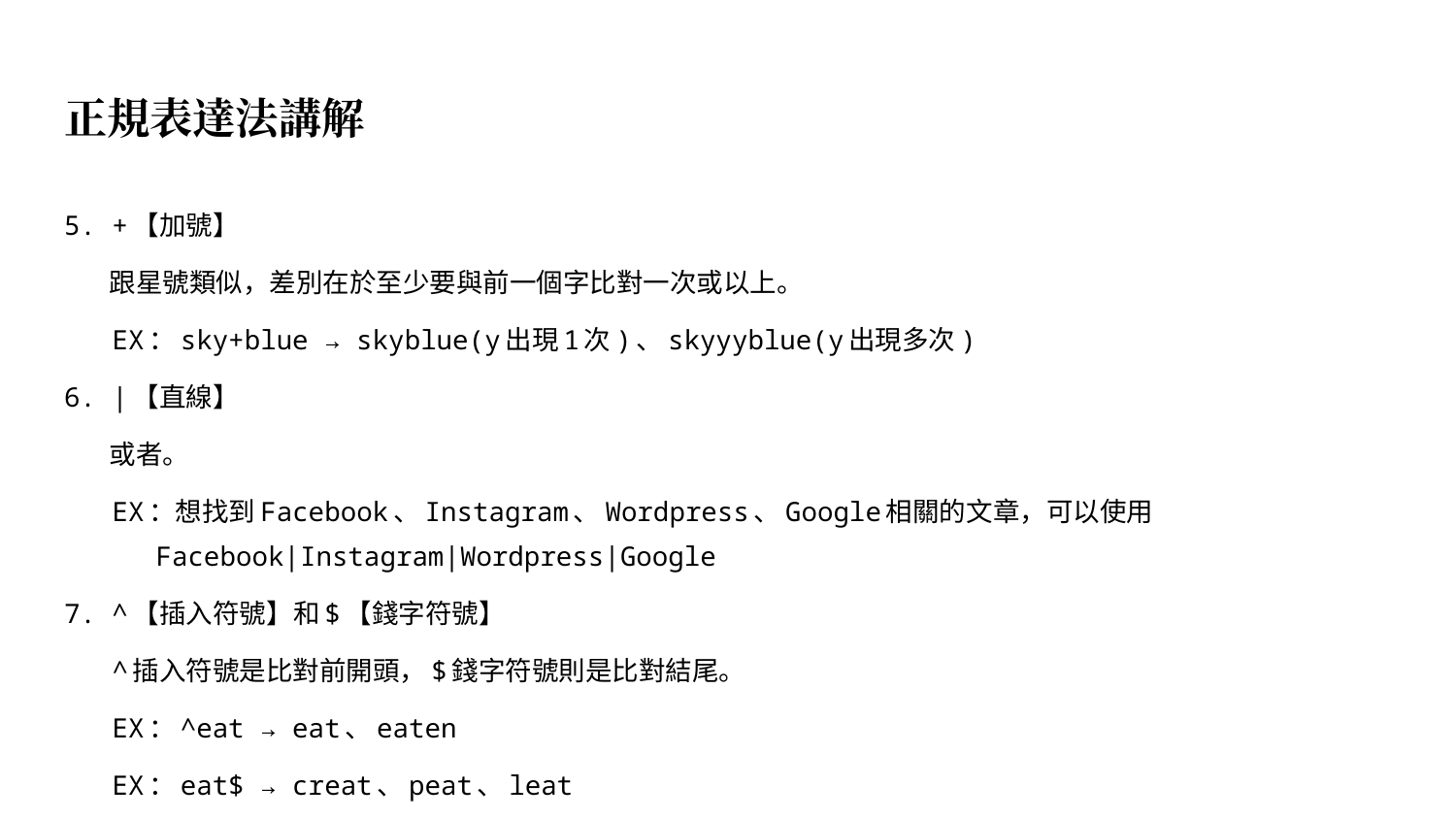

# 正規表達法講解

5. +【加號】
   跟星號類似，差別在於至少要與前一個字比對一次或以上。
   EX：sky+blue → skyblue(y出現1次)、skyyyblue(y出現多次)
6. |【直線】
   或者。
   EX：想找到Facebook、Instagram、Wordpress、Google相關的文章，可以使用
		Facebook|Instagram|Wordpress|Google
7. ^【插入符號】和$【錢字符號】
   ^插入符號是比對前開頭，$錢字符號則是比對結尾。
   EX：^eat → eat、eaten
   EX：eat$ → creat、peat、leat